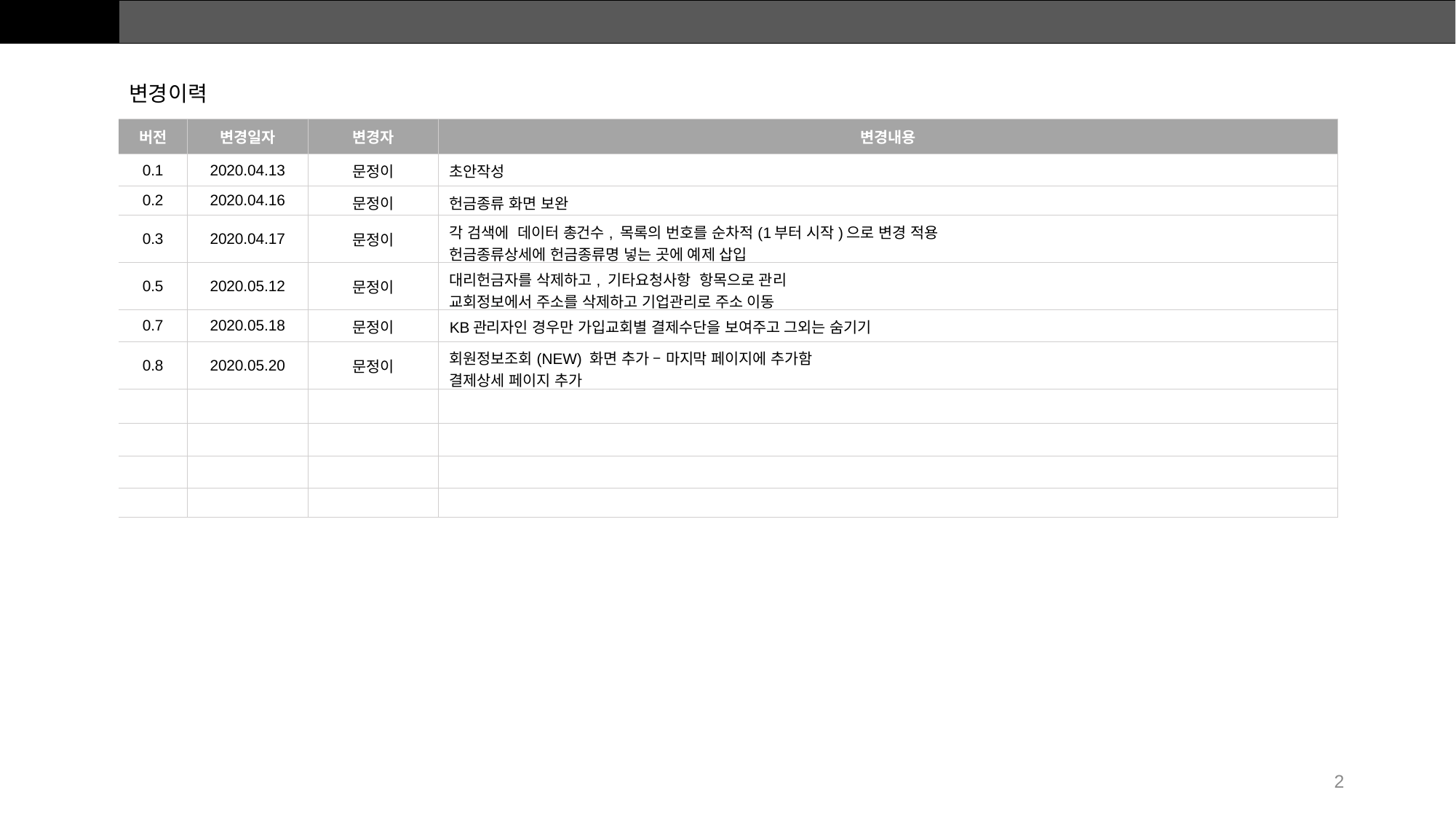

변경이력
| 버전 | 변경일자 | 변경자 | 변경내용 |
| --- | --- | --- | --- |
| 0.1 | 2020.04.13 | 문정이 | 초안작성 |
| 0.2 | 2020.04.16 | 문정이 | 헌금종류 화면 보완 |
| 0.3 | 2020.04.17 | 문정이 | 각 검색에 데이터 총건수, 목록의 번호를 순차적(1부터 시작)으로 변경 적용 헌금종류상세에 헌금종류명 넣는 곳에 예제 삽입 |
| 0.5 | 2020.05.12 | 문정이 | 대리헌금자를 삭제하고, 기타요청사항 항목으로 관리 교회정보에서 주소를 삭제하고 기업관리로 주소 이동 |
| 0.7 | 2020.05.18 | 문정이 | KB관리자인 경우만 가입교회별 결제수단을 보여주고 그외는 숨기기 |
| 0.8 | 2020.05.20 | 문정이 | 회원정보조회(NEW) 화면 추가 – 마지막 페이지에 추가함 결제상세 페이지 추가 |
|  |  |  |  |
|  |  |  |  |
|  |  |  |  |
|  |  |  |  |
2